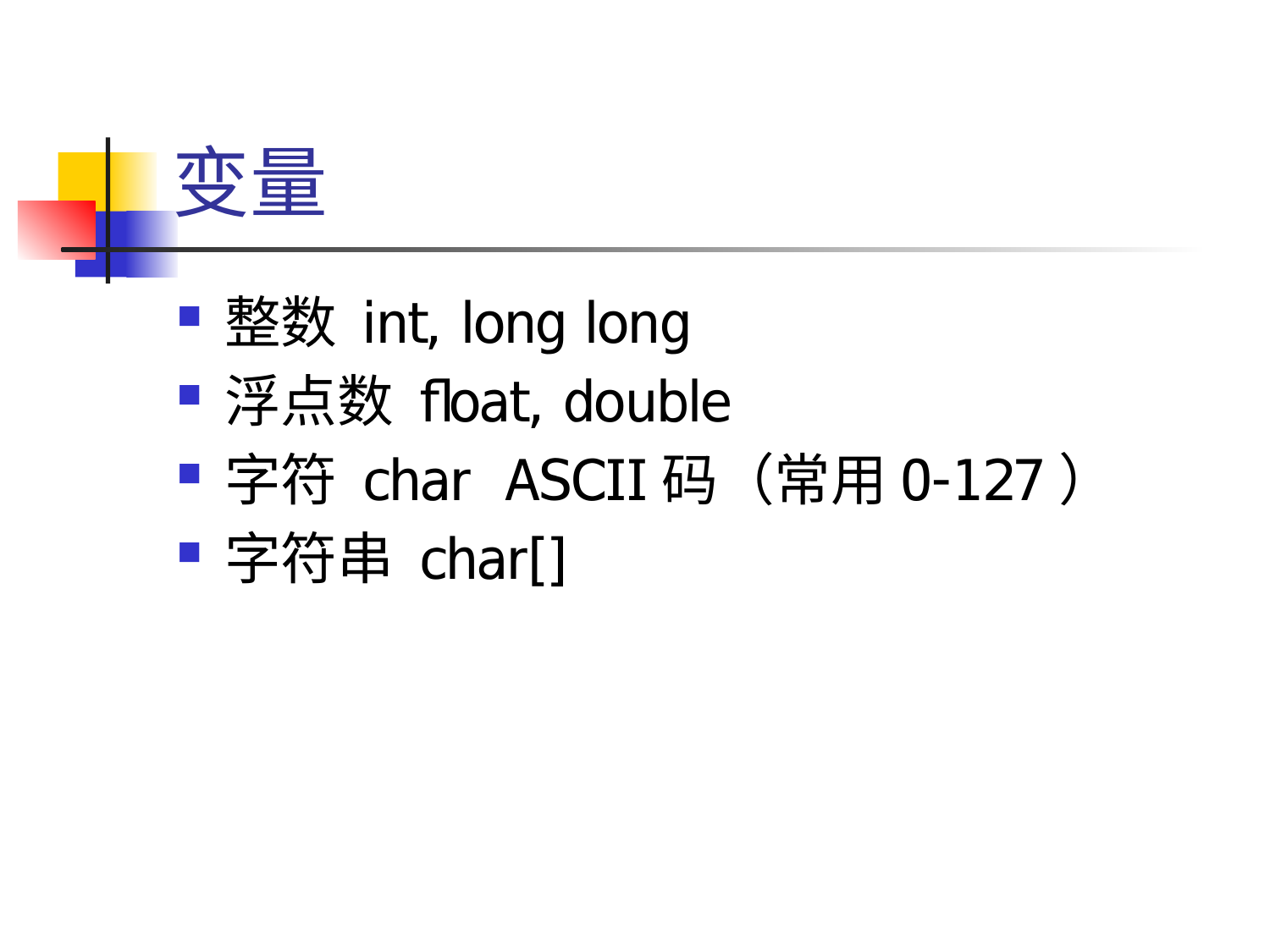

# 变量
整数 int, long long
浮点数 float, double
字符 char  ASCII码（常用0-127）
字符串 char[]